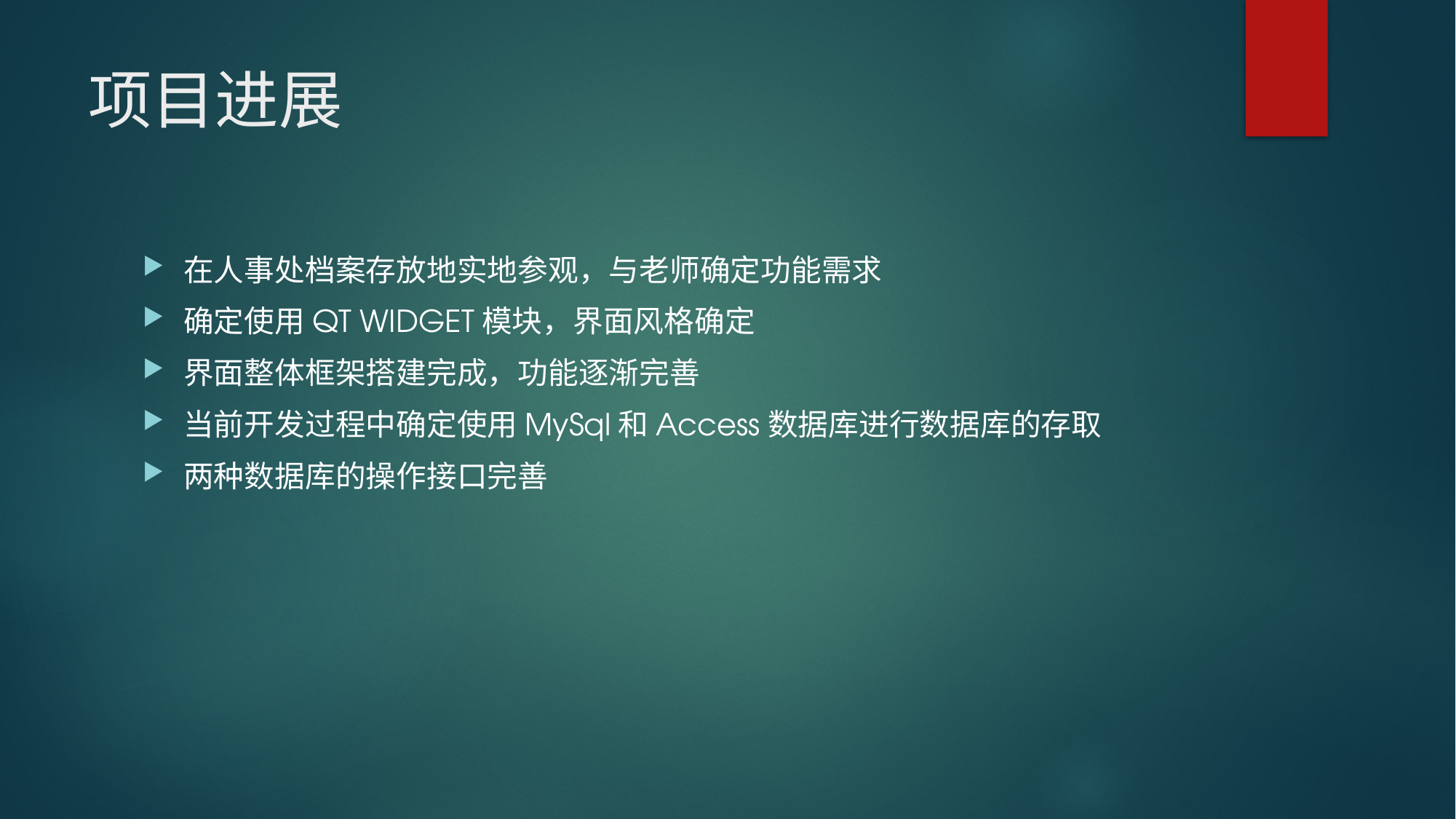

# 项目进展
在人事处档案存放地实地参观，与老师确定功能需求
确定使用QT WIDGET模块，界面风格确定
界面整体框架搭建完成，功能逐渐完善
当前开发过程中确定使用MySql和Access数据库进行数据库的存取
两种数据库的操作接口完善